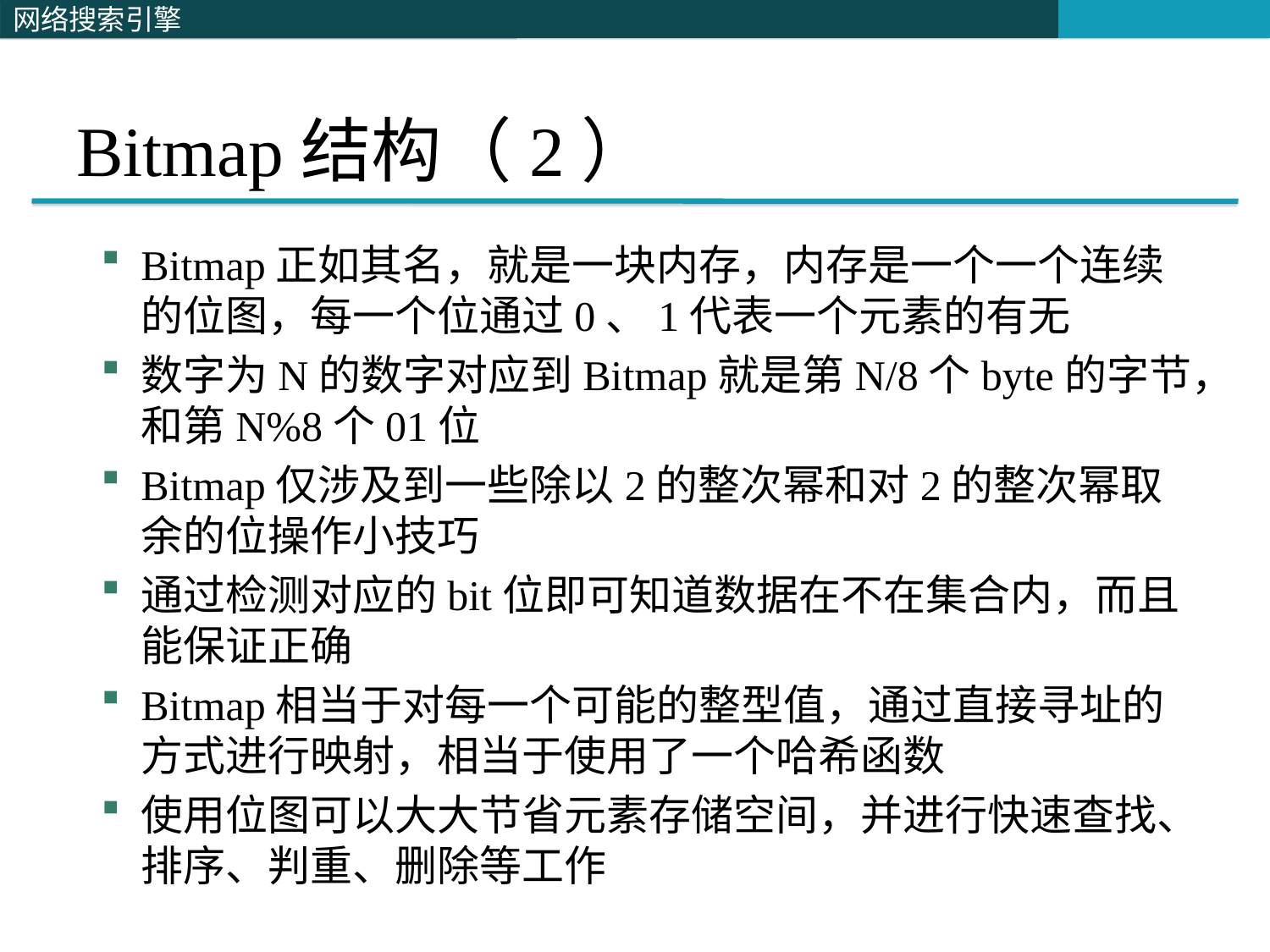

# Bitmap结构（2）
Bitmap正如其名，就是一块内存，内存是一个一个连续的位图，每一个位通过0、1代表一个元素的有无
数字为N的数字对应到Bitmap就是第N/8个byte的字节，和第N%8个01位
Bitmap仅涉及到一些除以2的整次幂和对2的整次幂取余的位操作小技巧
通过检测对应的bit位即可知道数据在不在集合内，而且能保证正确
Bitmap相当于对每一个可能的整型值，通过直接寻址的方式进行映射，相当于使用了一个哈希函数
使用位图可以大大节省元素存储空间，并进行快速查找、排序、判重、删除等工作

27